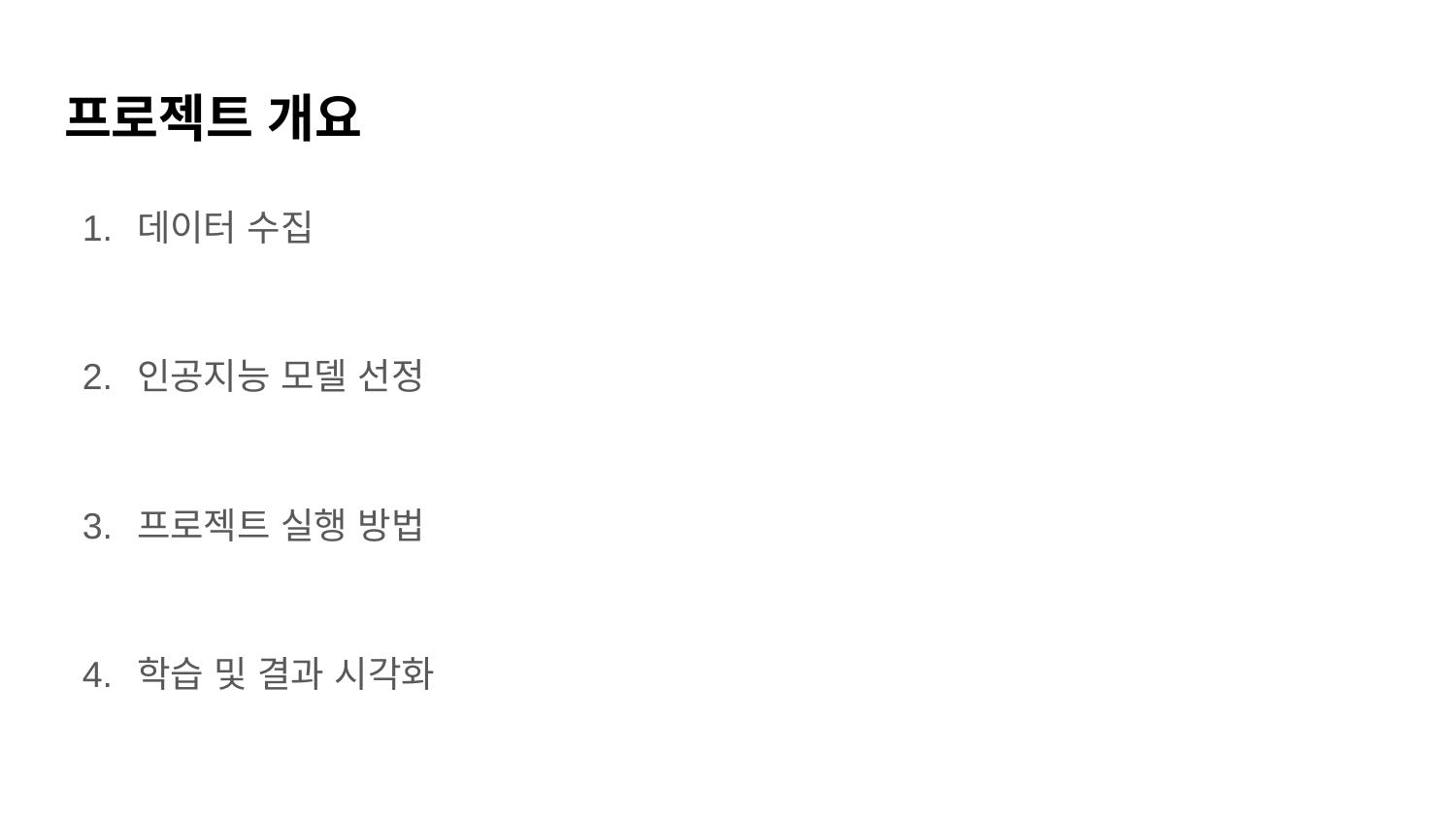

# 프로젝트 개요
데이터 수집

인공지능 모델 선정

프로젝트 실행 방법

학습 및 결과 시각화